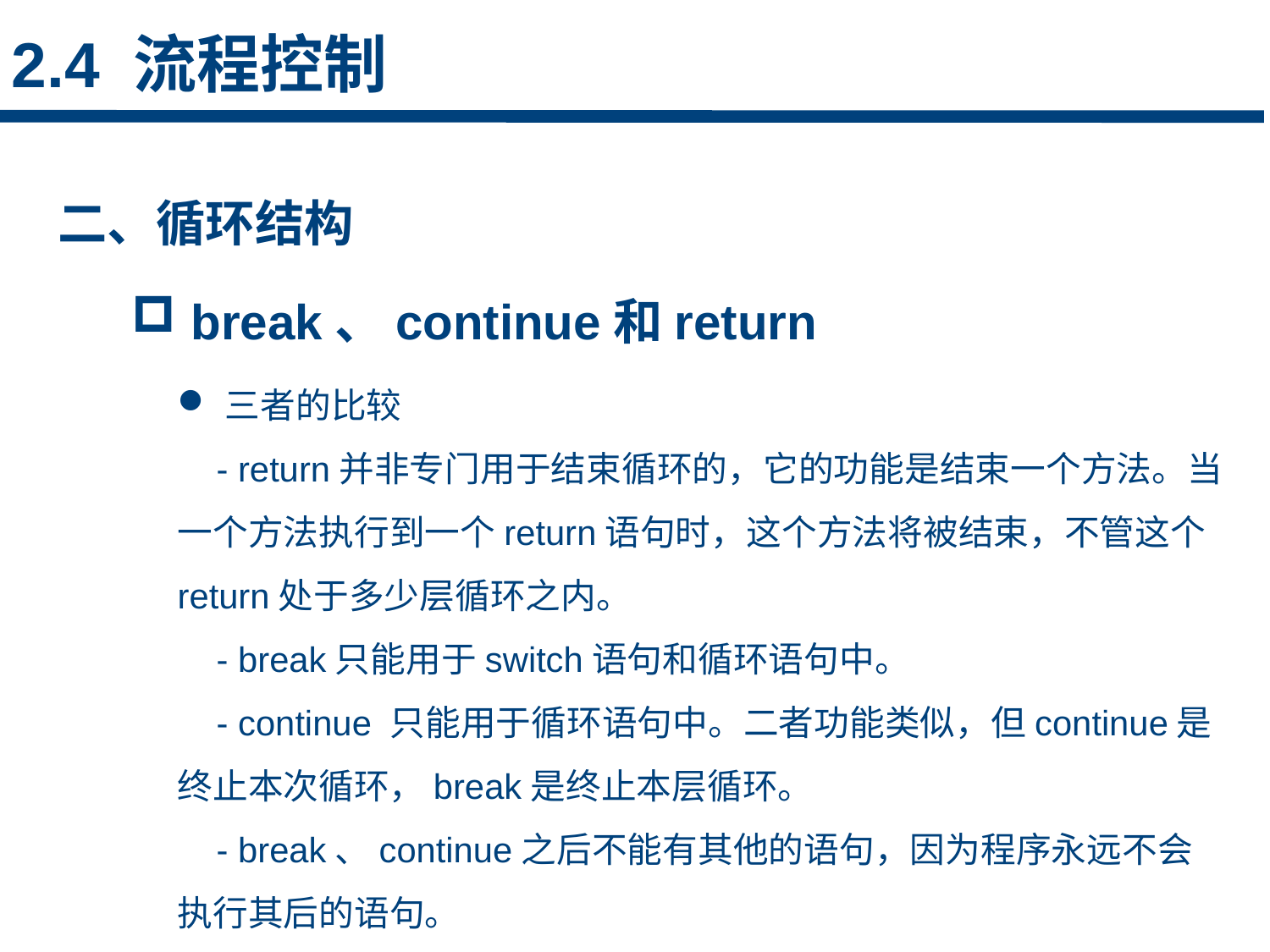

2.4 流程控制
二、循环结构
 break、continue和return

点击添加文本
三者的比较
    - return并非专门用于结束循环的，它的功能是结束一个方法。当一个方法执行到一个return语句时，这个方法将被结束，不管这个return处于多少层循环之内。
    - break只能用于switch语句和循环语句中。
    - continue 只能用于循环语句中。二者功能类似，但continue是终止本次循环，break是终止本层循环。
    - break、continue之后不能有其他的语句，因为程序永远不会执行其后的语句。
点击添加文本
点击添加文本
点击添加文本